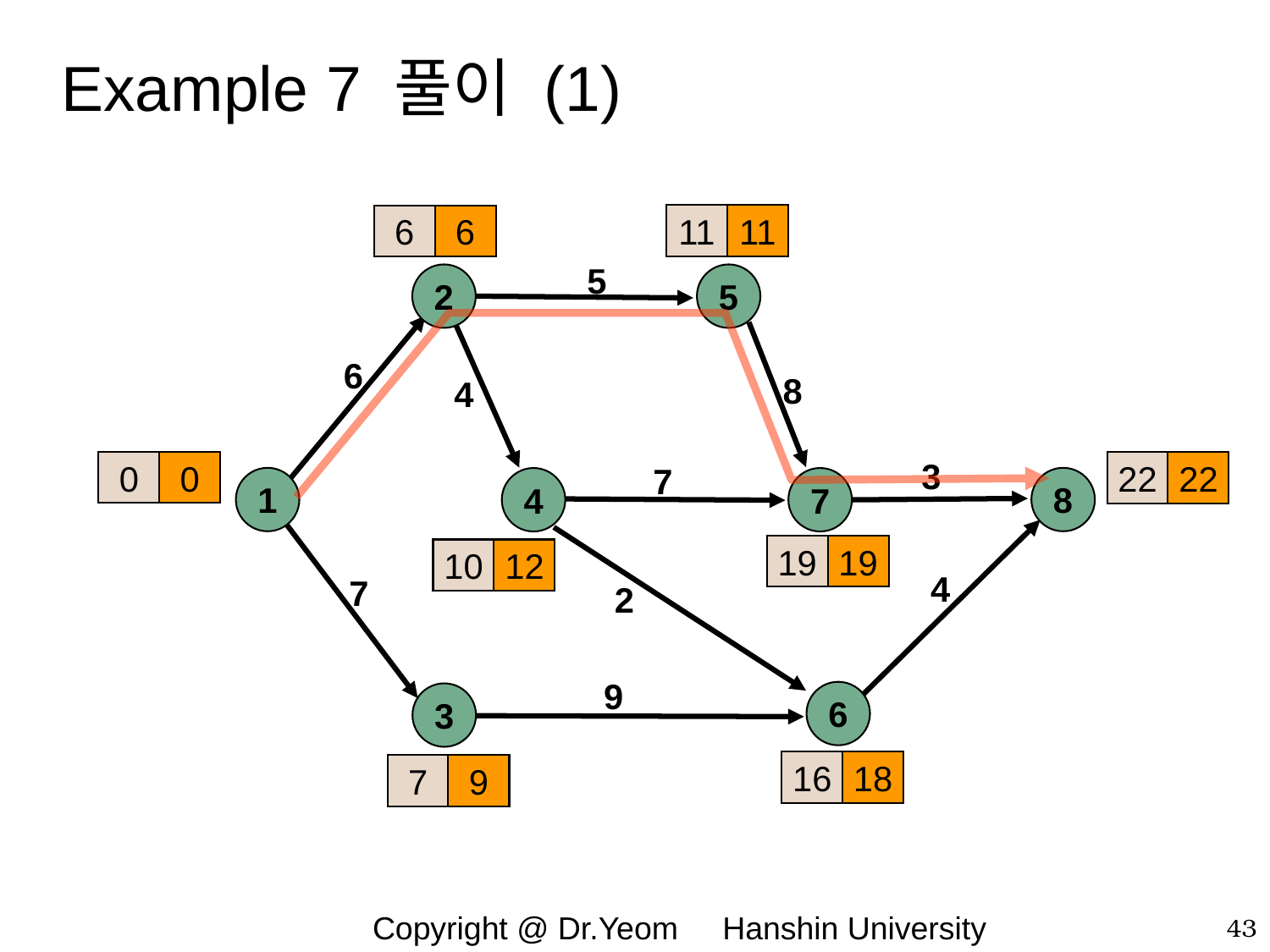

# Example 7 풀이 (1)
11
11
6
6
5

6

8

4
3

7

4

7

2
9

2
5
1
8
4
7
6
3

0
0
22
22
19
19
10
12
16
18
7
9
43